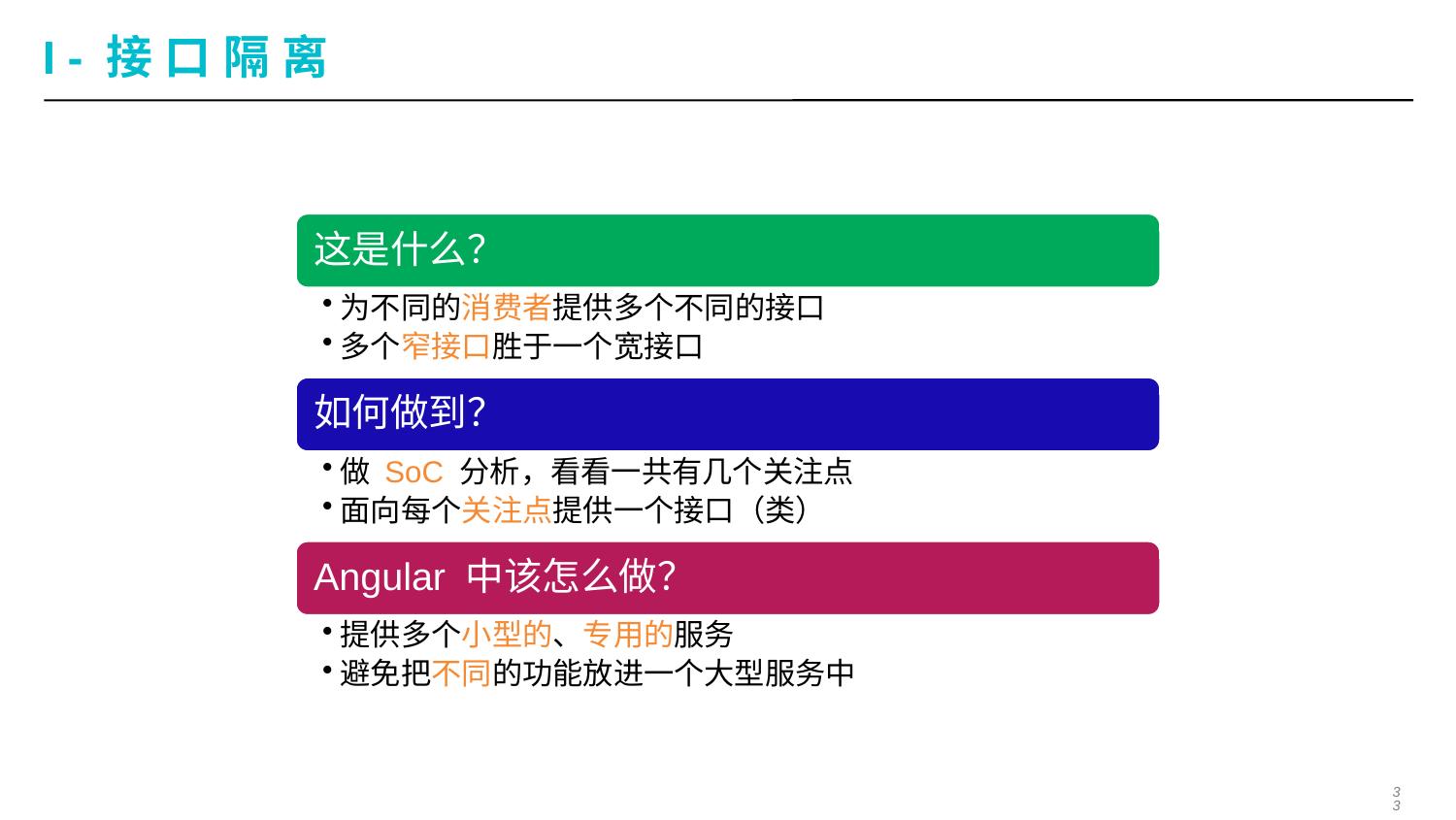

# I-接口隔离
这是什么？
为不同的消费者提供多个不同的接口
多个窄接口胜于一个宽接口
如何做到？
做 SoC 分析，看看一共有几个关注点
面向每个关注点提供一个接口（类）
Angular 中该怎么做？
提供多个小型的、专用的服务
避免把不同的功能放进一个大型服务中
33